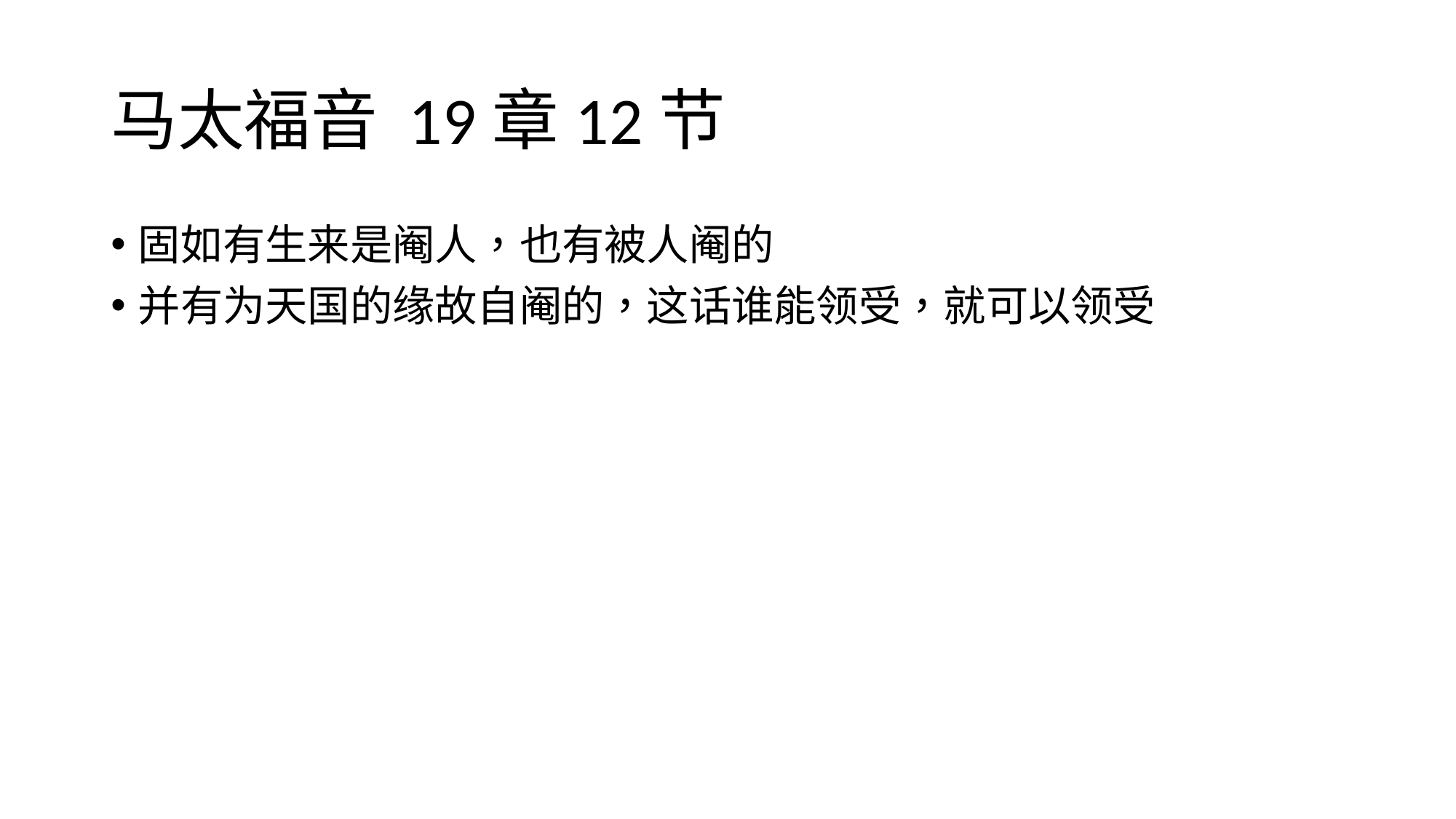

# 马太福音 19章12节
固如有生来是阉人，也有被人阉的
并有为天国的缘故自阉的，这话谁能领受，就可以领受